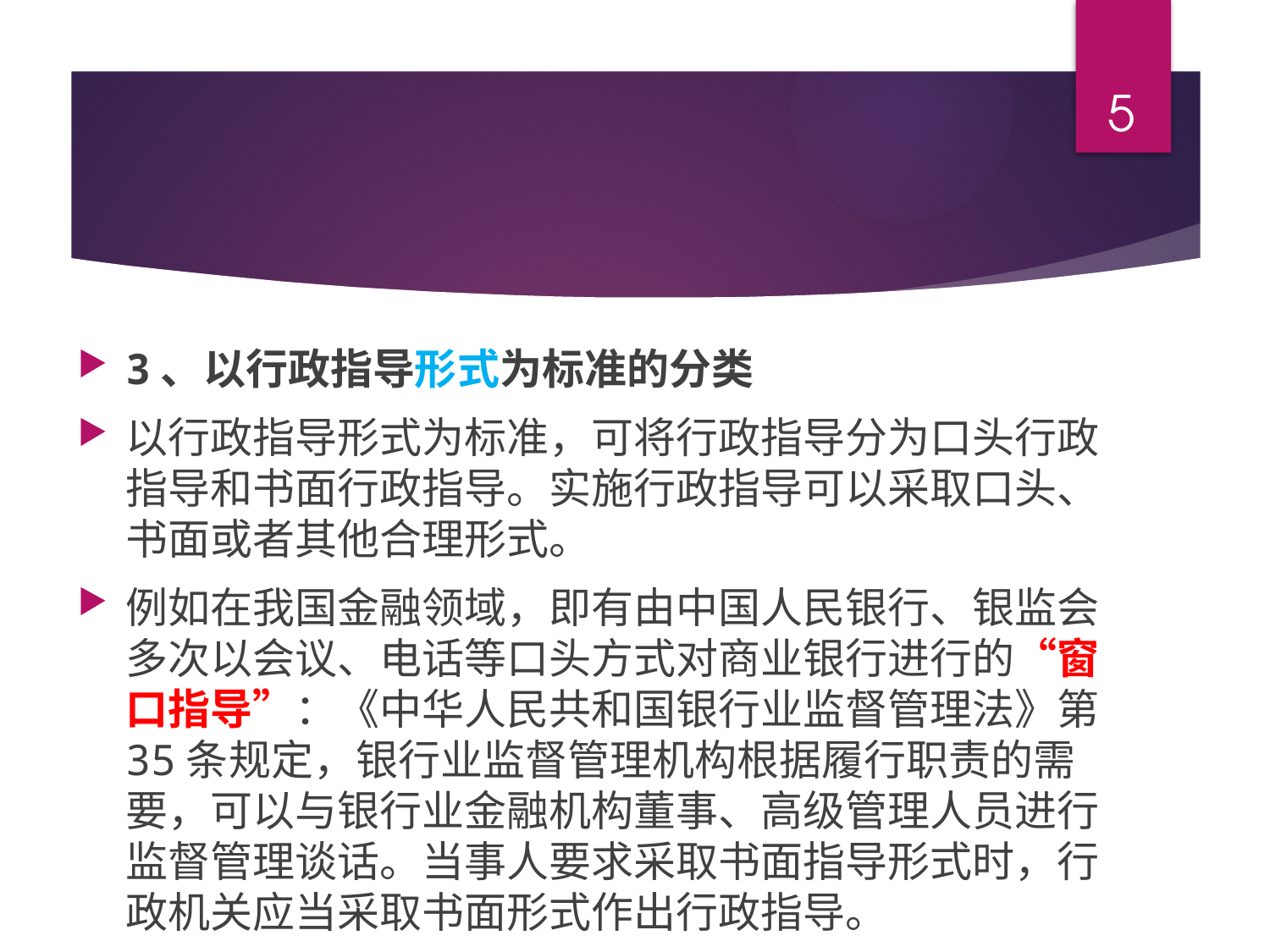

5
#
3、以行政指导形式为标准的分类
以行政指导形式为标准，可将行政指导分为口头行政指导和书面行政指导。实施行政指导可以采取口头、书面或者其他合理形式。
例如在我国金融领域，即有由中国人民银行、银监会多次以会议、电话等口头方式对商业银行进行的“窗口指导”：《中华人民共和国银行业监督管理法》第35条规定，银行业监督管理机构根据履行职责的需要，可以与银行业金融机构董事、高级管理人员进行监督管理谈话。当事人要求采取书面指导形式时，行政机关应当采取书面形式作出行政指导。